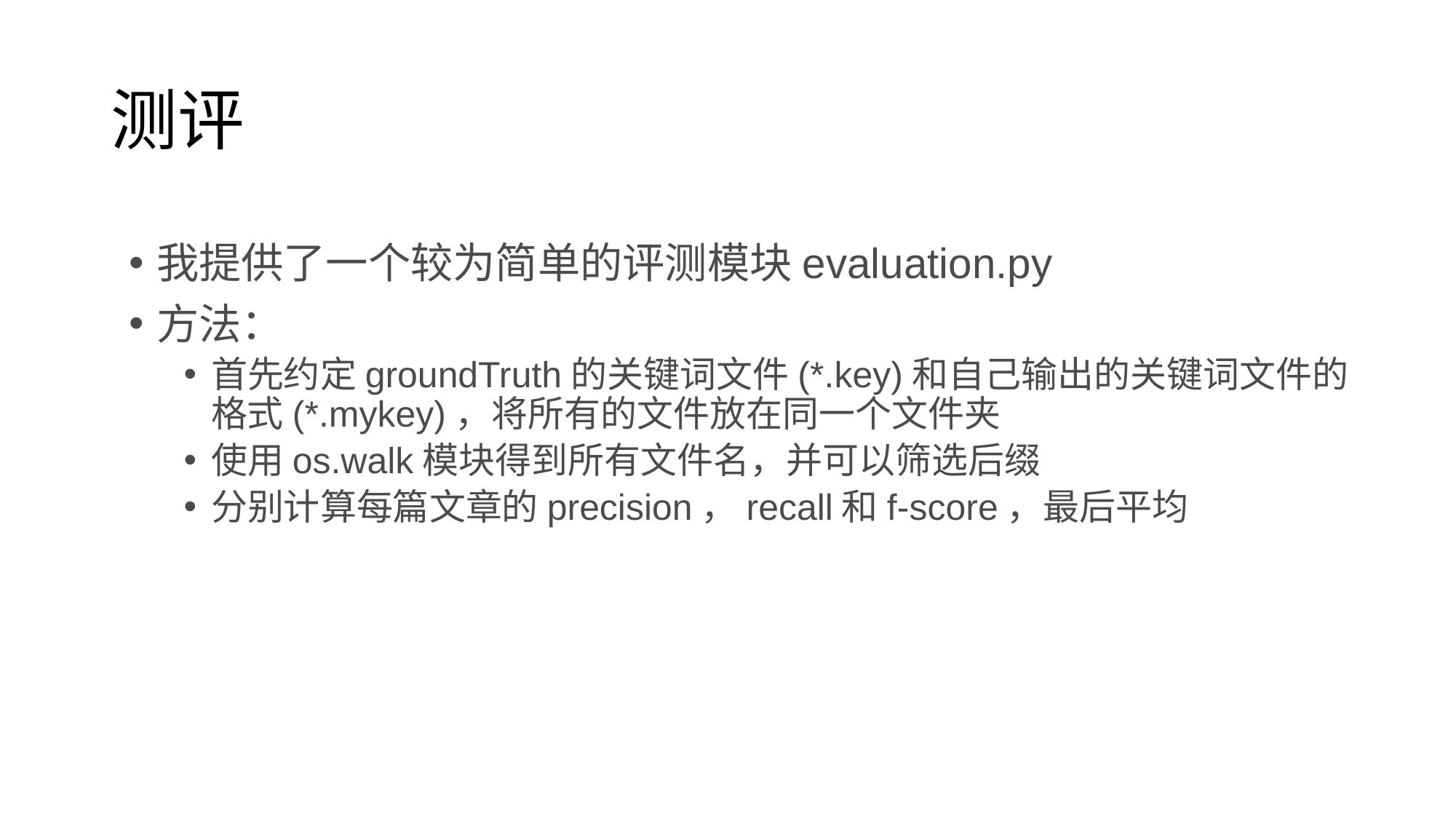

# 测评
我提供了一个较为简单的评测模块evaluation.py
方法：
首先约定groundTruth的关键词文件(*.key)和自己输出的关键词文件的格式(*.mykey)，将所有的文件放在同一个文件夹
使用os.walk模块得到所有文件名，并可以筛选后缀
分别计算每篇文章的precision，recall和f-score，最后平均